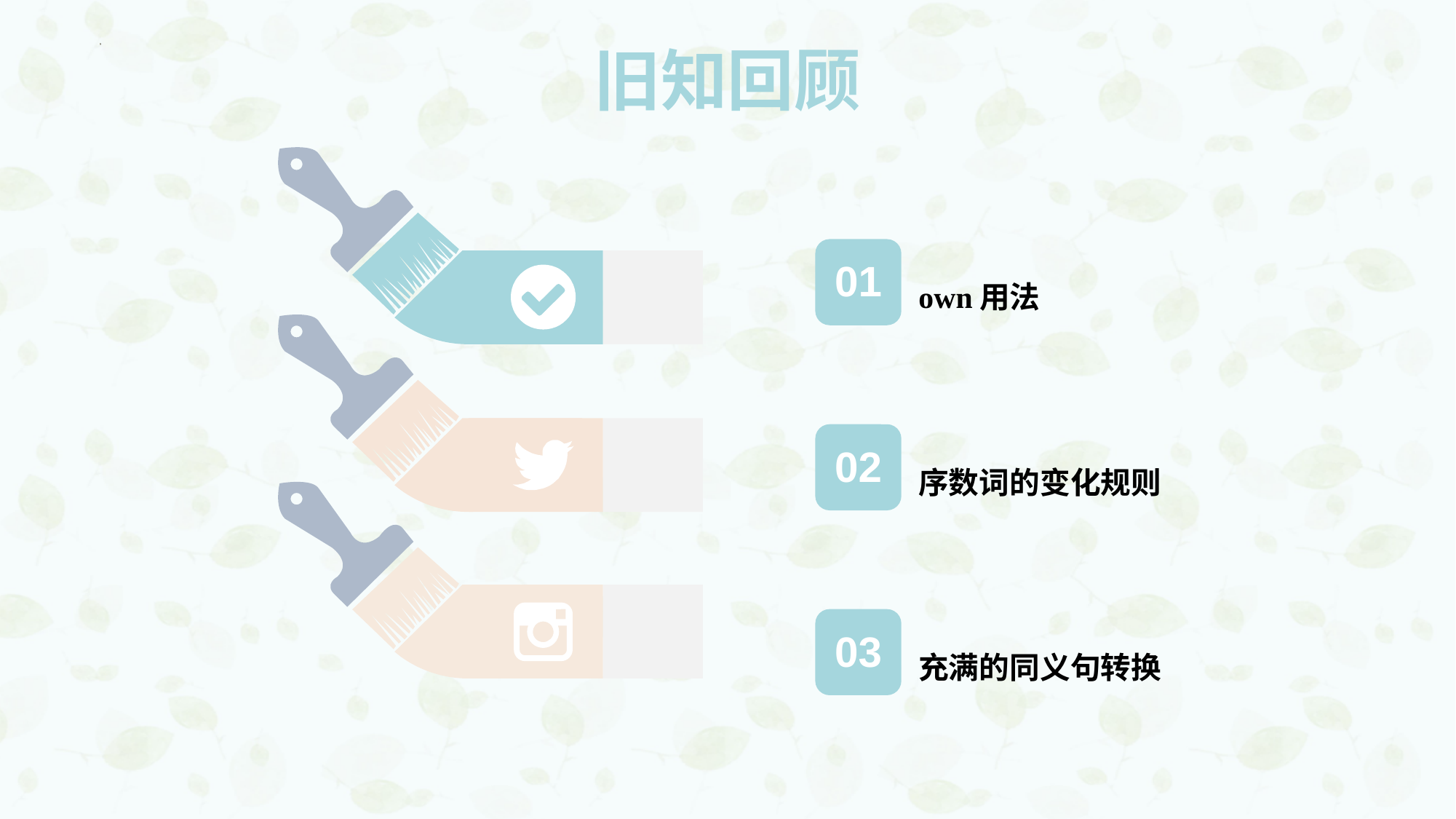

旧知回顾

01

own用法

02

序数词的变化规则

03
充满的同义句转换